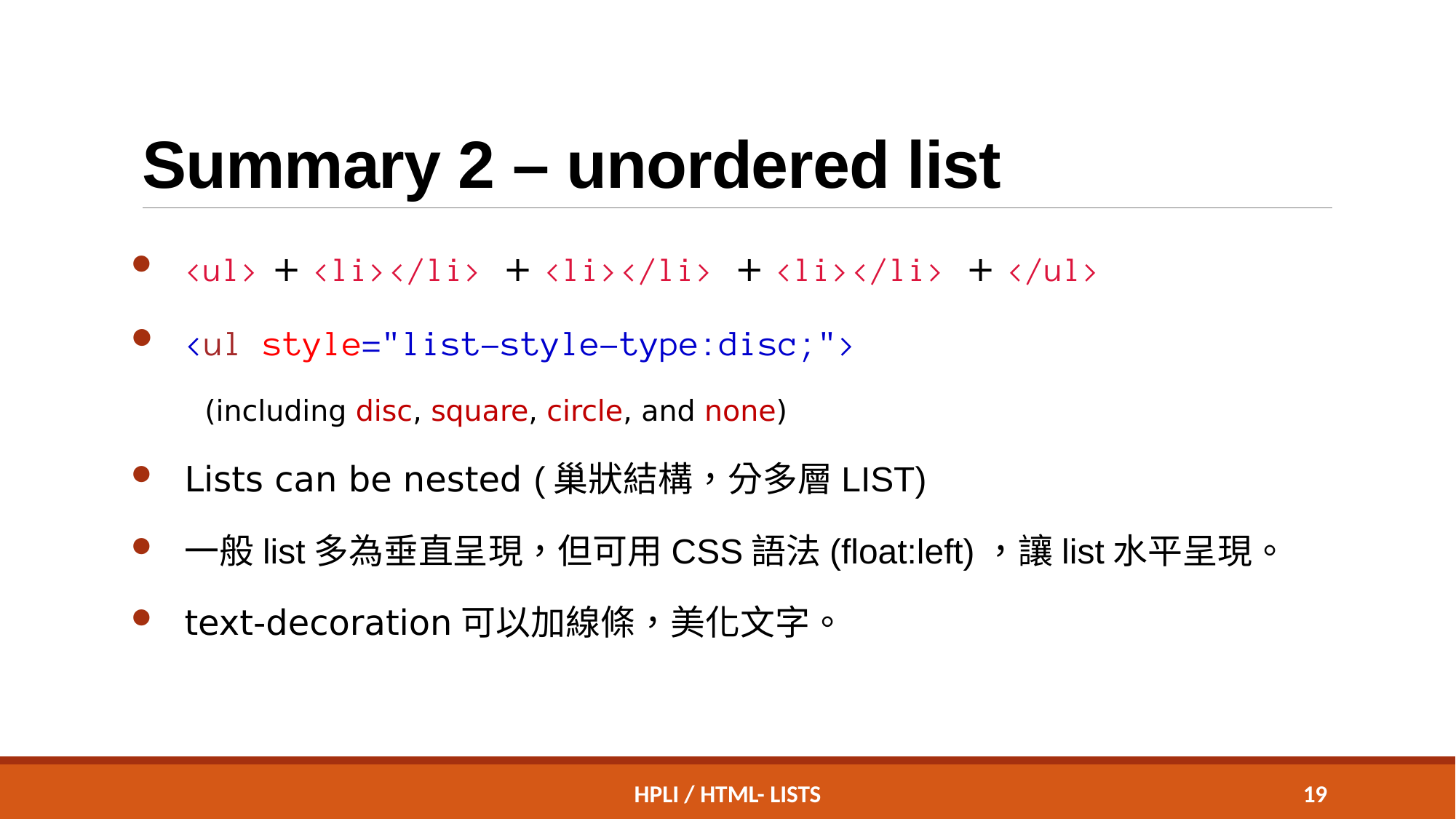

# Summary 2 – unordered list
<ul> + <li></li> + <li></li> + <li></li> + </ul>
<ul style="list-style-type:disc;">
   (including disc, square, circle, and none)
Lists can be nested (巢狀結構，分多層LIST)
一般list多為垂直呈現，但可用CSS語法(float:left)，讓list水平呈現。
text-decoration可以加線條，美化文字。

HPLI / HTML- Lists
19